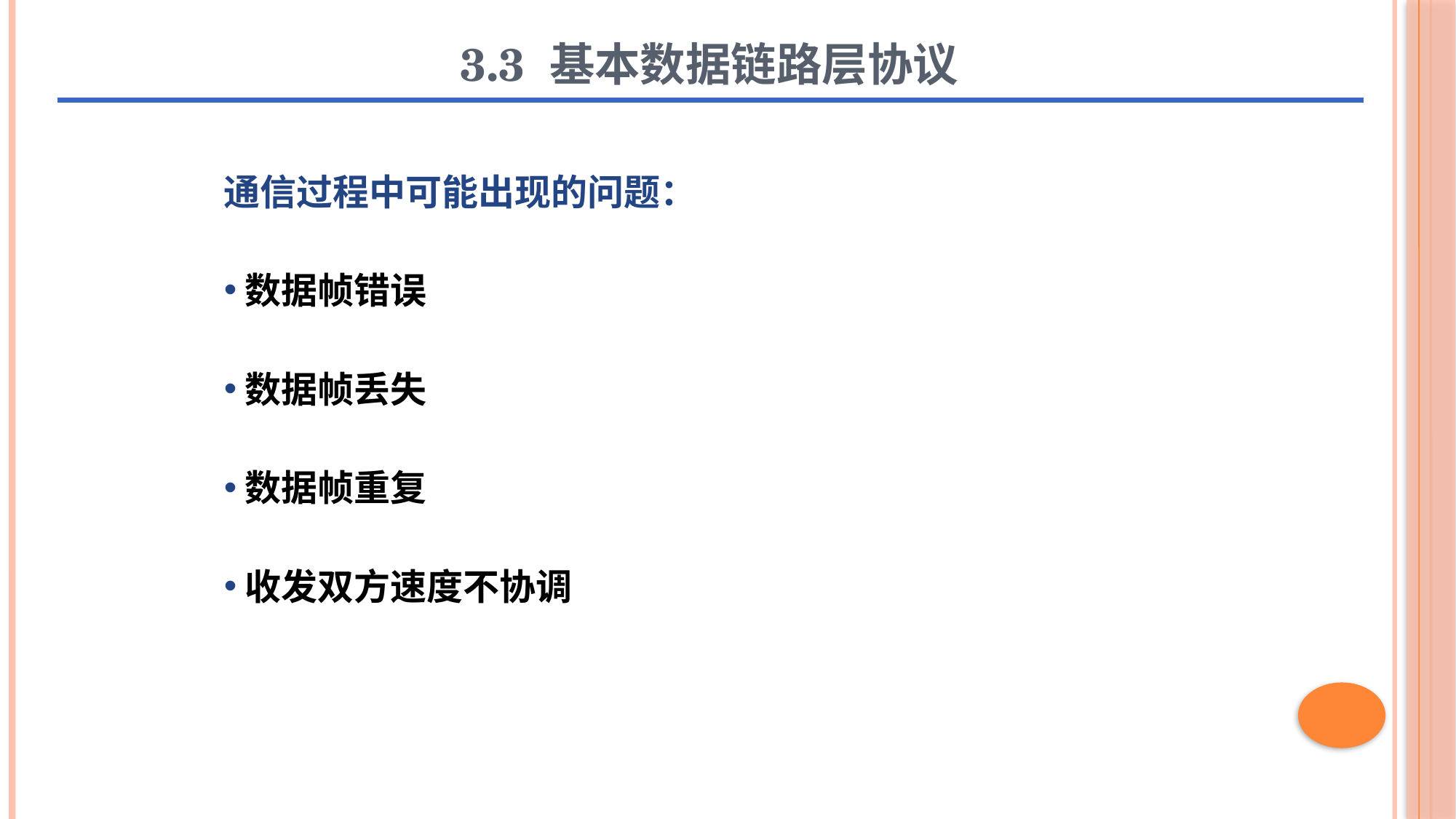

# 3.3 基本数据链路层协议
通信过程中可能出现的问题：
数据帧错误
数据帧丢失
数据帧重复
收发双方速度不协调